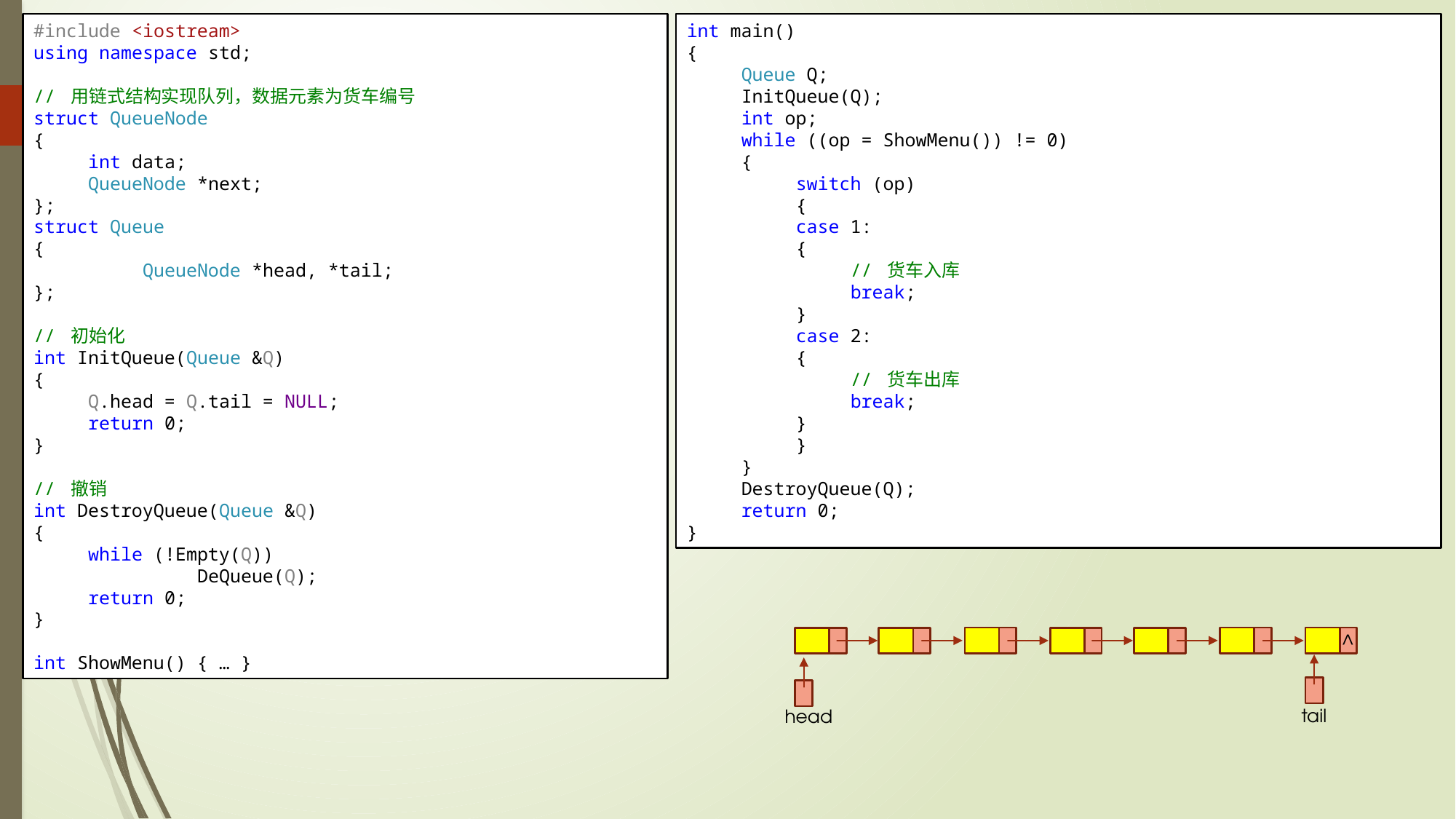

#include <iostream>
using namespace std;

// 用链式结构实现队列，数据元素为货车编号
struct QueueNode
{
int data;
QueueNode *next;
};
struct Queue
{
	QueueNode *head, *tail;
};

// 初始化
int InitQueue(Queue &Q)
{
Q.head = Q.tail = NULL;
return 0;
}

// 撤销
int DestroyQueue(Queue &Q)
{
while (!Empty(Q))
	DeQueue(Q);
return 0;
}

int ShowMenu() { … }
int main()
{
Queue Q;
InitQueue(Q);
int op;
while ((op = ShowMenu()) != 0)
{
switch (op)
{
case 1:
{
// 货车入库
break;
}
case 2:
{
// 货车出库
break;
}
}
}
DestroyQueue(Q);
return 0;
}
^

tail
head